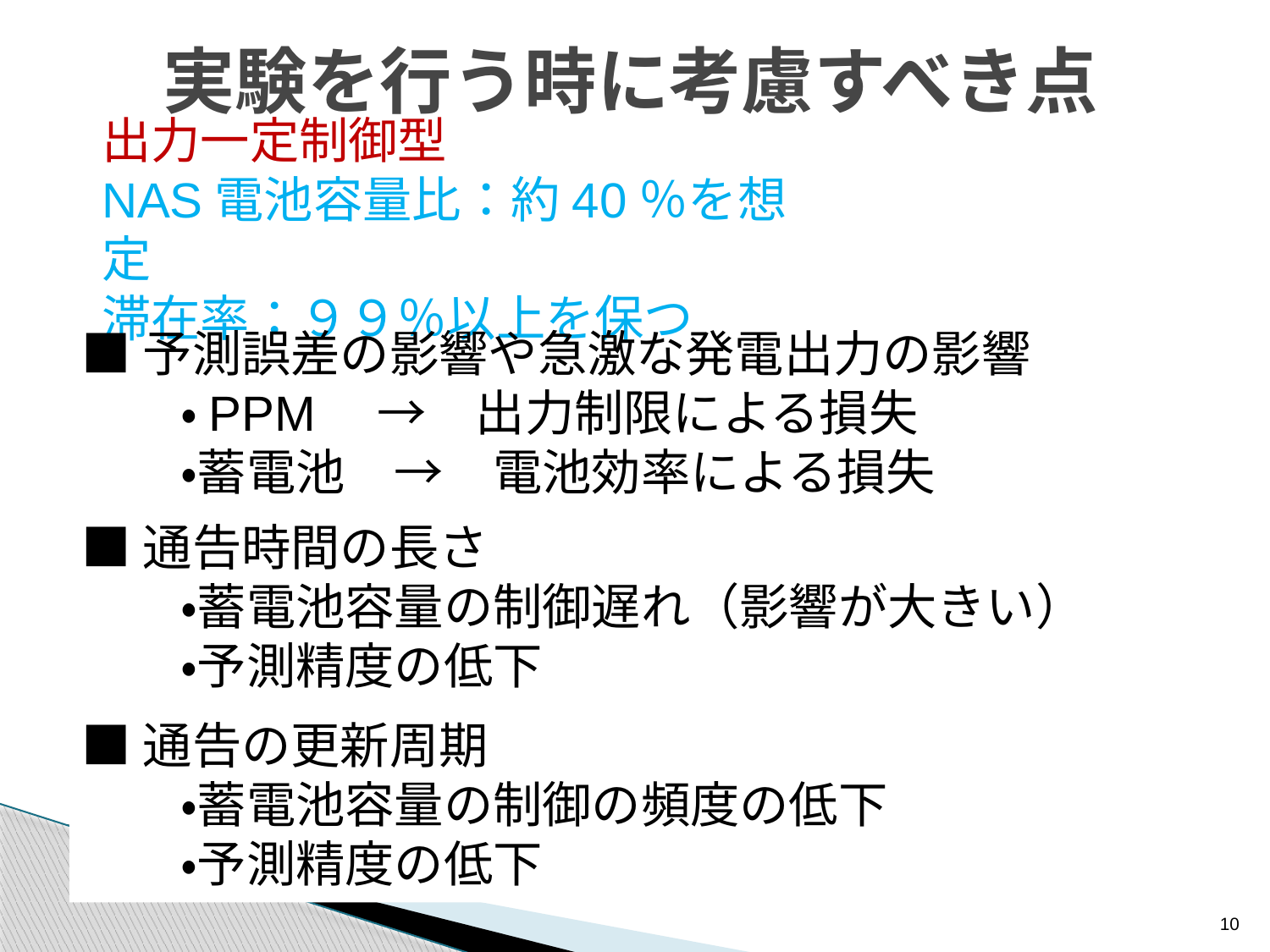

# 実験を行う時に考慮すべき点
出力一定制御型
NAS電池容量比：約40％を想定
滞在率：９９％以上を保つ
■予測誤差の影響や急激な発電出力の影響
　　・PPM　→　出力制限による損失
　　・蓄電池　→　電池効率による損失
■通告時間の長さ
　　・蓄電池容量の制御遅れ（影響が大きい）
　　・予測精度の低下
■通告の更新周期
　　・蓄電池容量の制御の頻度の低下
　　・予測精度の低下
10